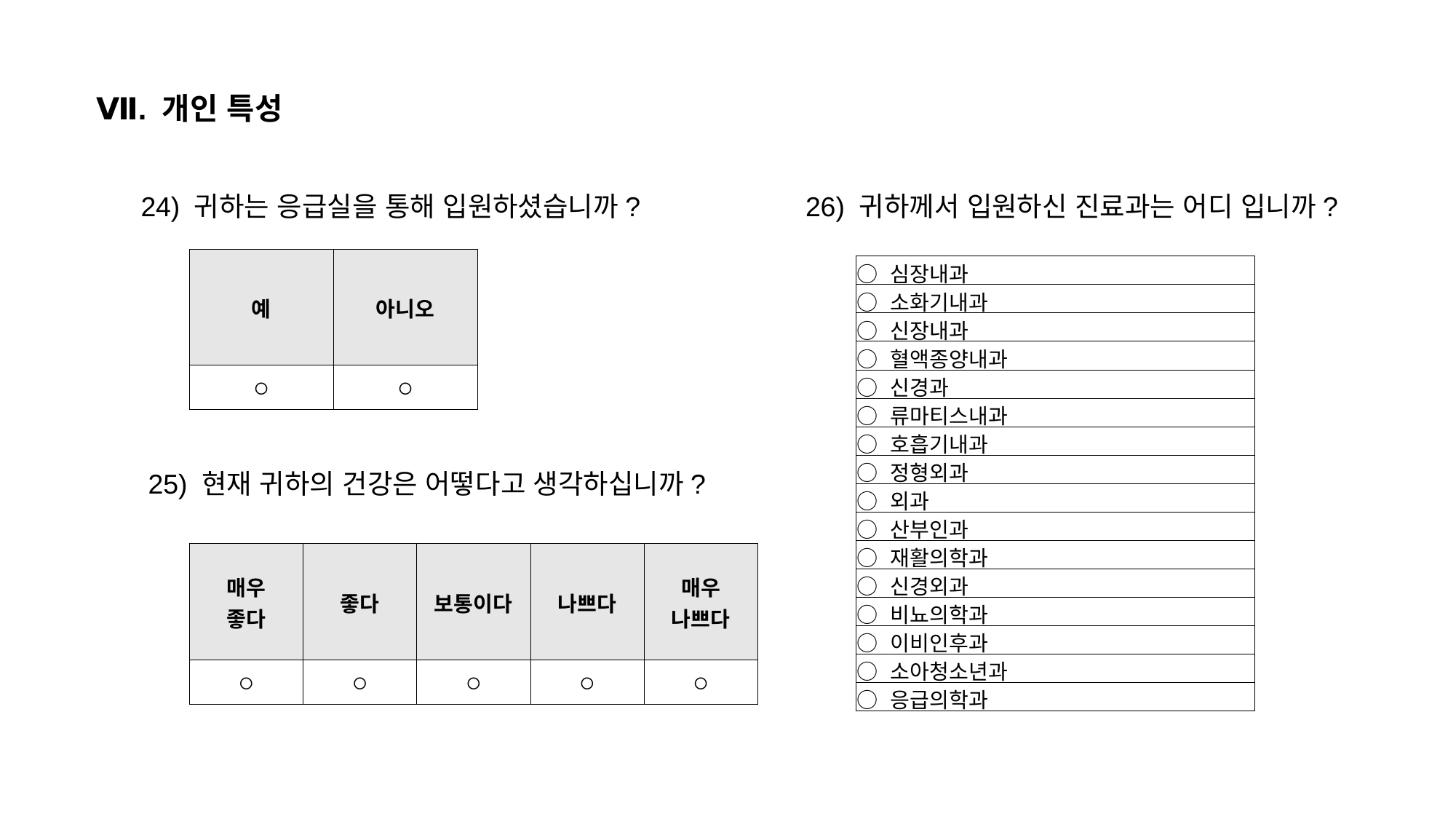

Ⅶ. 개인 특성
24) 귀하는 응급실을 통해 입원하셨습니까?
26) 귀하께서 입원하신 진료과는 어디 입니까?
| 예 | 아니오 |
| --- | --- |
| ○ | ○ |
| ○ 심장내과 |
| --- |
| ○ 소화기내과 |
| ○ 신장내과 |
| ○ 혈액종양내과 |
| ○ 신경과 |
| ○ 류마티스내과 |
| ○ 호흡기내과 |
| ○ 정형외과 |
| ○ 외과 |
| ○ 산부인과 |
| ○ 재활의학과 |
| ○ 신경외과 |
| ○ 비뇨의학과 |
| ○ 이비인후과 |
| ○ 소아청소년과 |
| ○ 응급의학과 |
25) 현재 귀하의 건강은 어떻다고 생각하십니까?
| 매우 좋다 | 좋다 | 보통이다 | 나쁘다 | 매우 나쁘다 |
| --- | --- | --- | --- | --- |
| ○ | ○ | ○ | ○ | ○ |